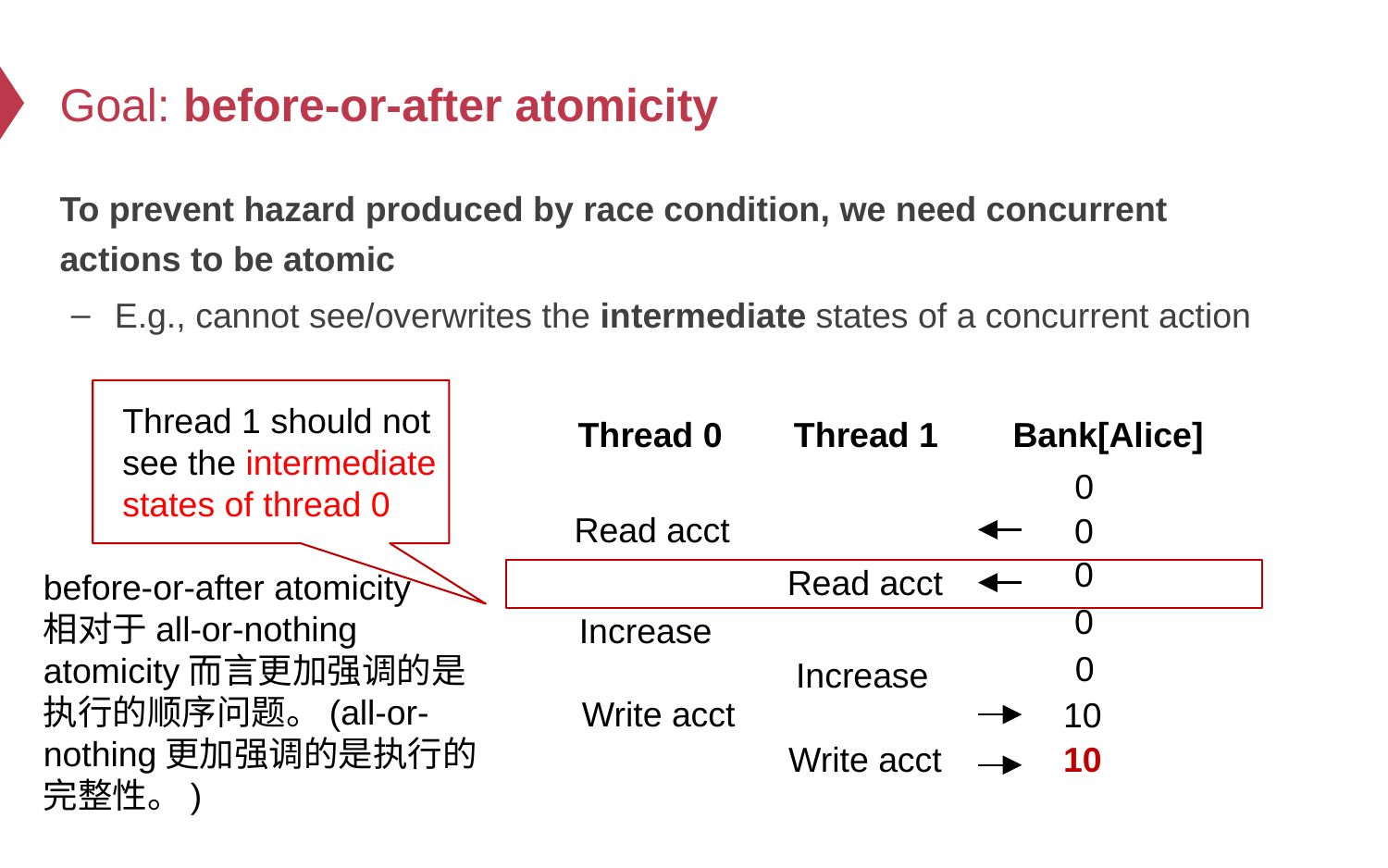

# Goal: before-or-after atomicity
To prevent hazard produced by race condition, we need concurrent actions to be atomic
E.g., cannot see/overwrites the intermediate states of a concurrent action

Thread 1 should not see the intermediate states of thread 0
Thread 0
Thread 1
Bank[Alice]
0
Read acct
0
0
Read acct
before-or-after atomicity
相对于all-or-nothing atomicity而言更加强调的是执行的顺序问题。(all-or-nothing更加强调的是执行的完整性。)

0
Increase
0
Increase
Write acct
10
Write acct
10
24